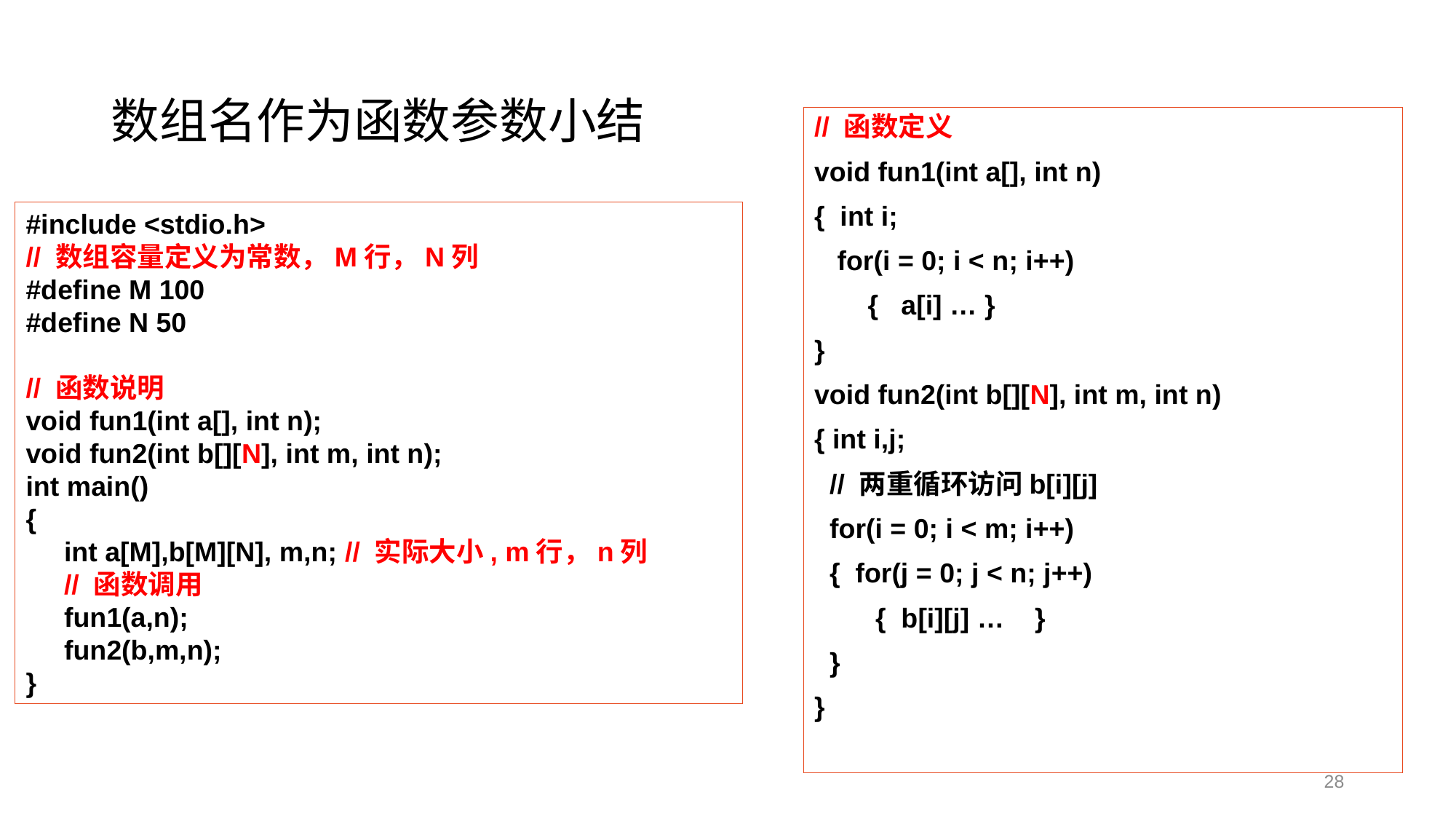

# 数组名作为函数参数小结
// 函数定义
void fun1(int a[], int n)
{  int i;
   for(i = 0; i < n; i++)
       {   a[i] … }
}
void fun2(int b[][N], int m, int n)
{ int i,j;
  // 两重循环访问b[i][j]
  for(i = 0; i < m; i++)
  {  for(j = 0; j < n; j++)
        {  b[i][j] …    }
  }
}

#include <stdio.h>
// 数组容量定义为常数，M行，N列
#define M 100
#define N 50

// 函数说明
void fun1(int a[], int n);
void fun2(int b[][N], int m, int n);
int main()
{
     int a[M],b[M][N], m,n; // 实际大小, m行，n列
     // 函数调用
     fun1(a,n);
     fun2(b,m,n);
}
28